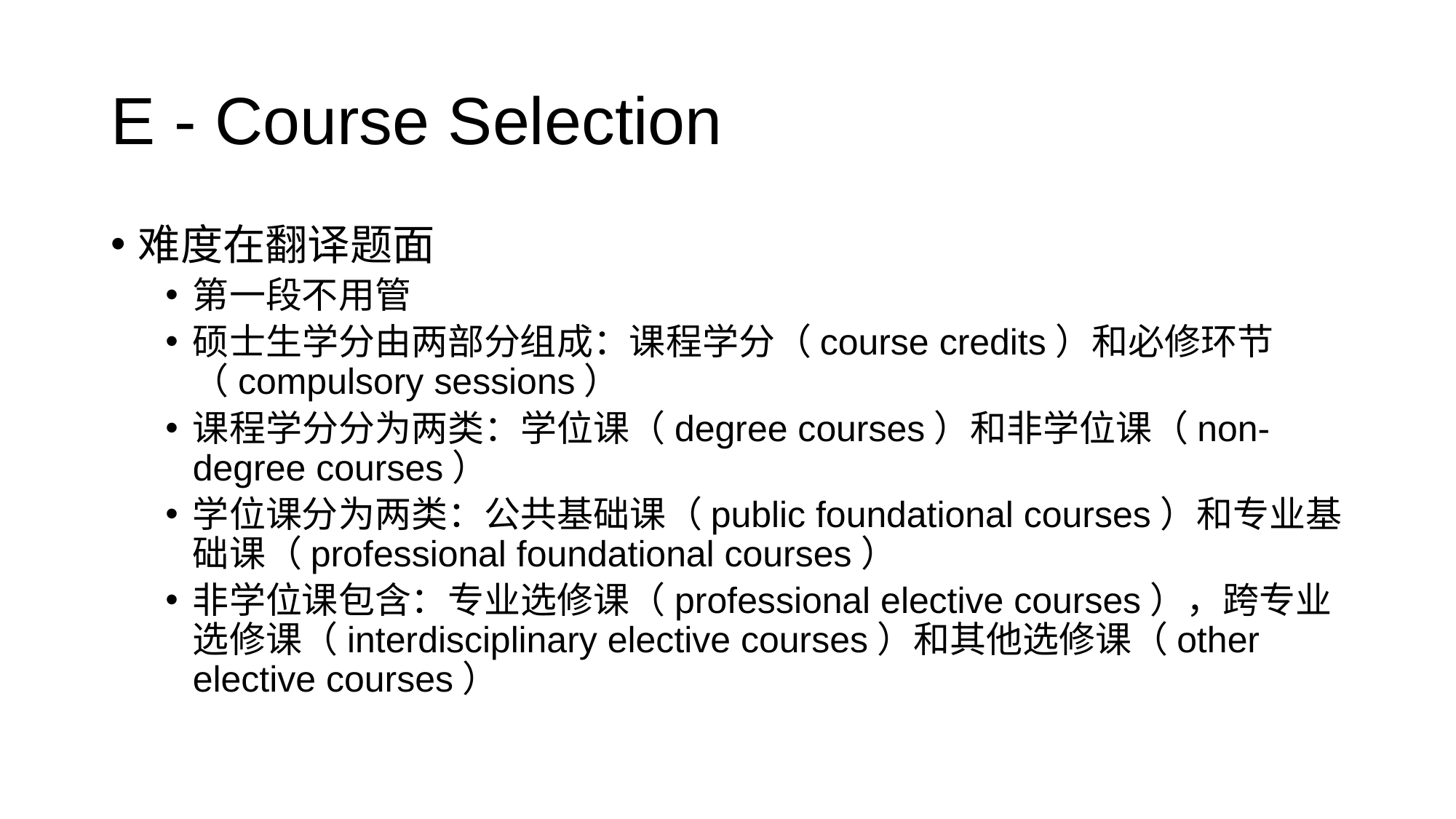

# E - Course Selection
难度在翻译题面
第一段不用管
硕士生学分由两部分组成：课程学分（course credits）和必修环节（compulsory sessions）
课程学分分为两类：学位课（degree courses）和非学位课（non-degree courses）
学位课分为两类：公共基础课（public foundational courses）和专业基础课（professional foundational courses）
非学位课包含：专业选修课（professional elective courses），跨专业选修课（interdisciplinary elective courses）和其他选修课（other elective courses）